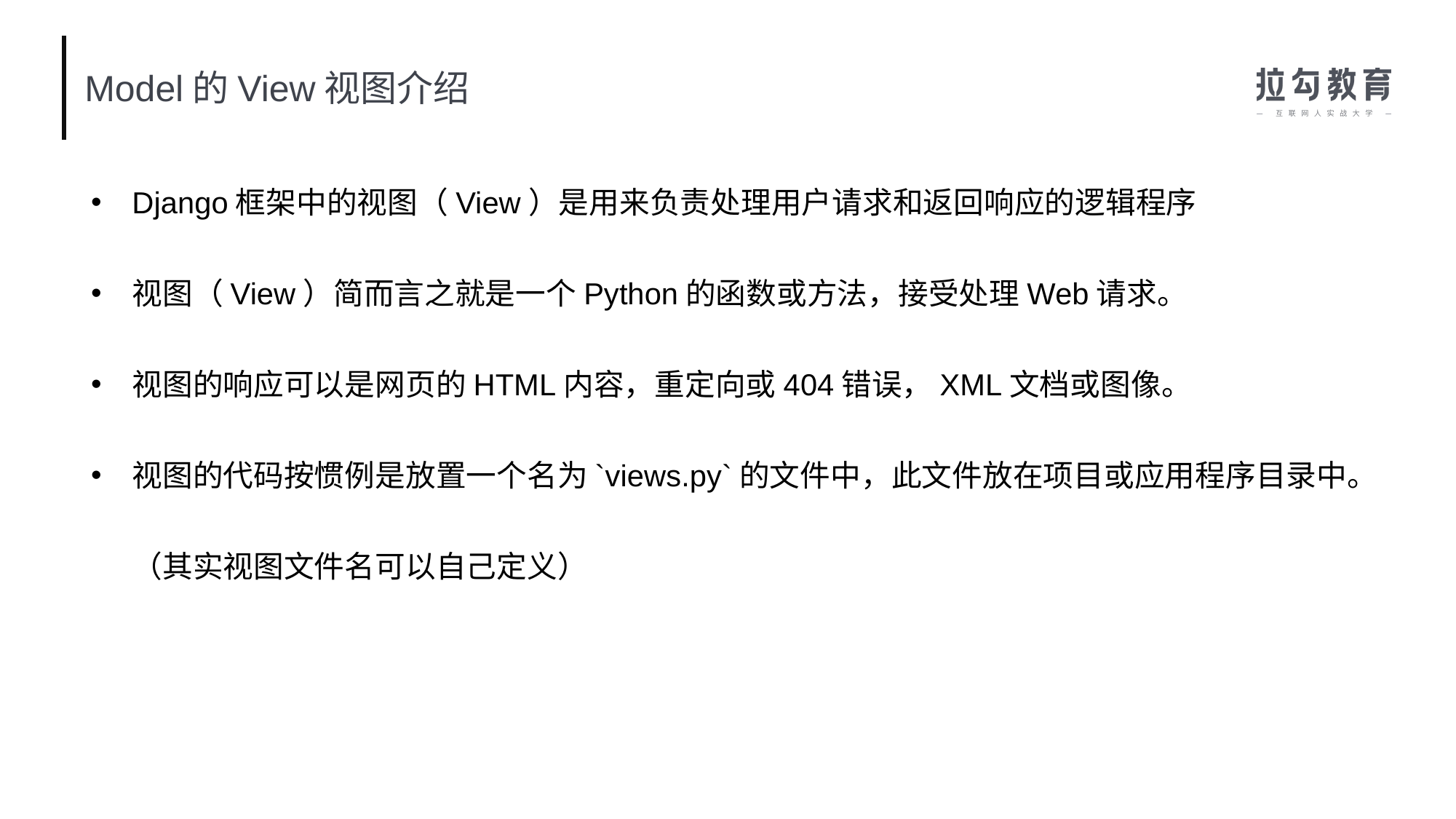

Model的View视图介绍
Django框架中的视图（View）是用来负责处理用户请求和返回响应的逻辑程序
视图（View）简而言之就是一个Python的函数或方法，接受处理Web请求。
视图的响应可以是网页的HTML内容，重定向或404错误，XML文档或图像。
视图的代码按惯例是放置一个名为`views.py`的文件中，此文件放在项目或应用程序目录中。（其实视图文件名可以自己定义）